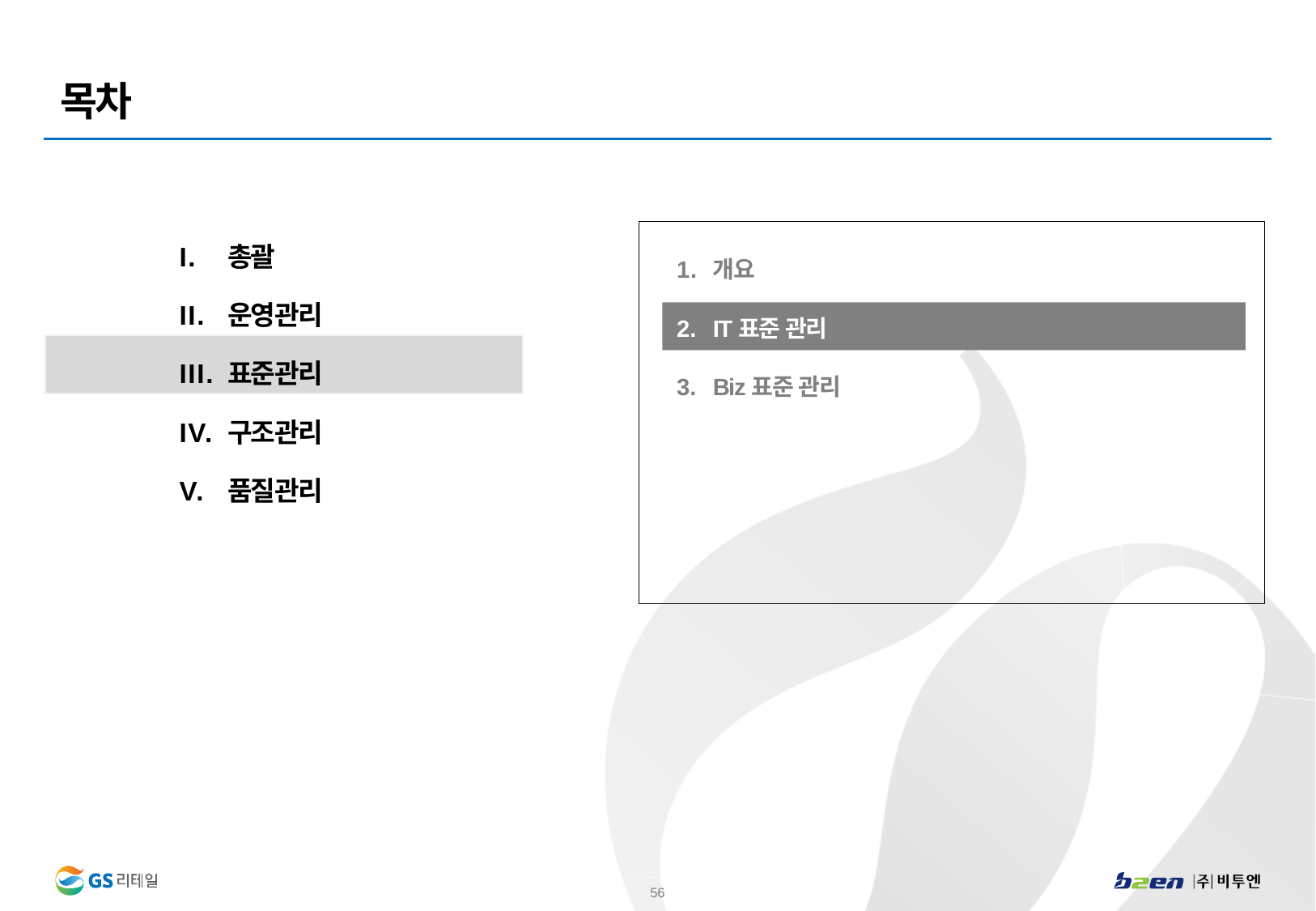

총괄
운영관리
표준관리
구조관리
품질관리

개요
IT표준 관리
Biz표준 관리

56